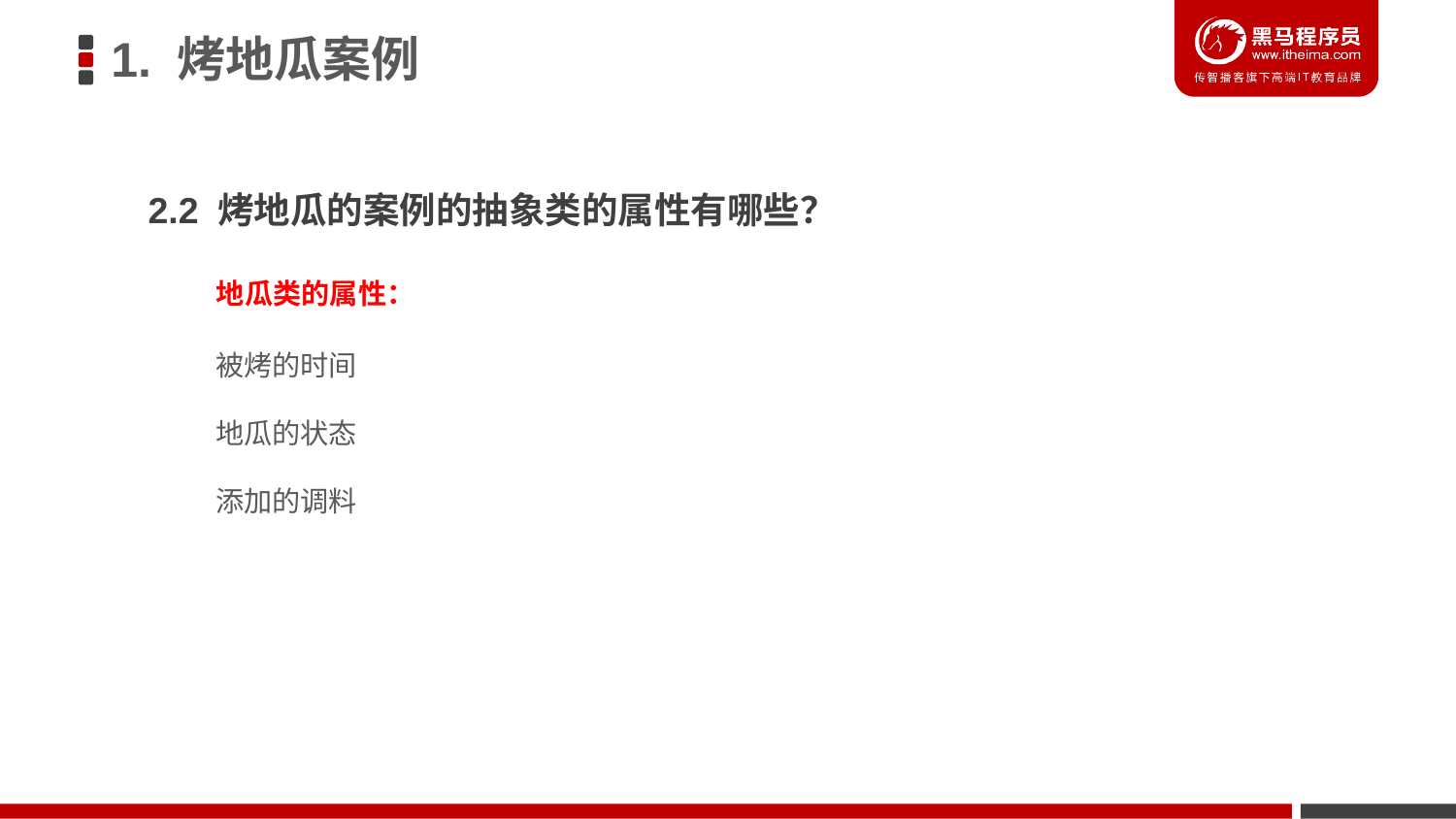

1. 烤地瓜案例
2.2 烤地瓜的案例的抽象类的属性有哪些？
地瓜类的属性：
被烤的时间

地瓜的状态

添加的调料